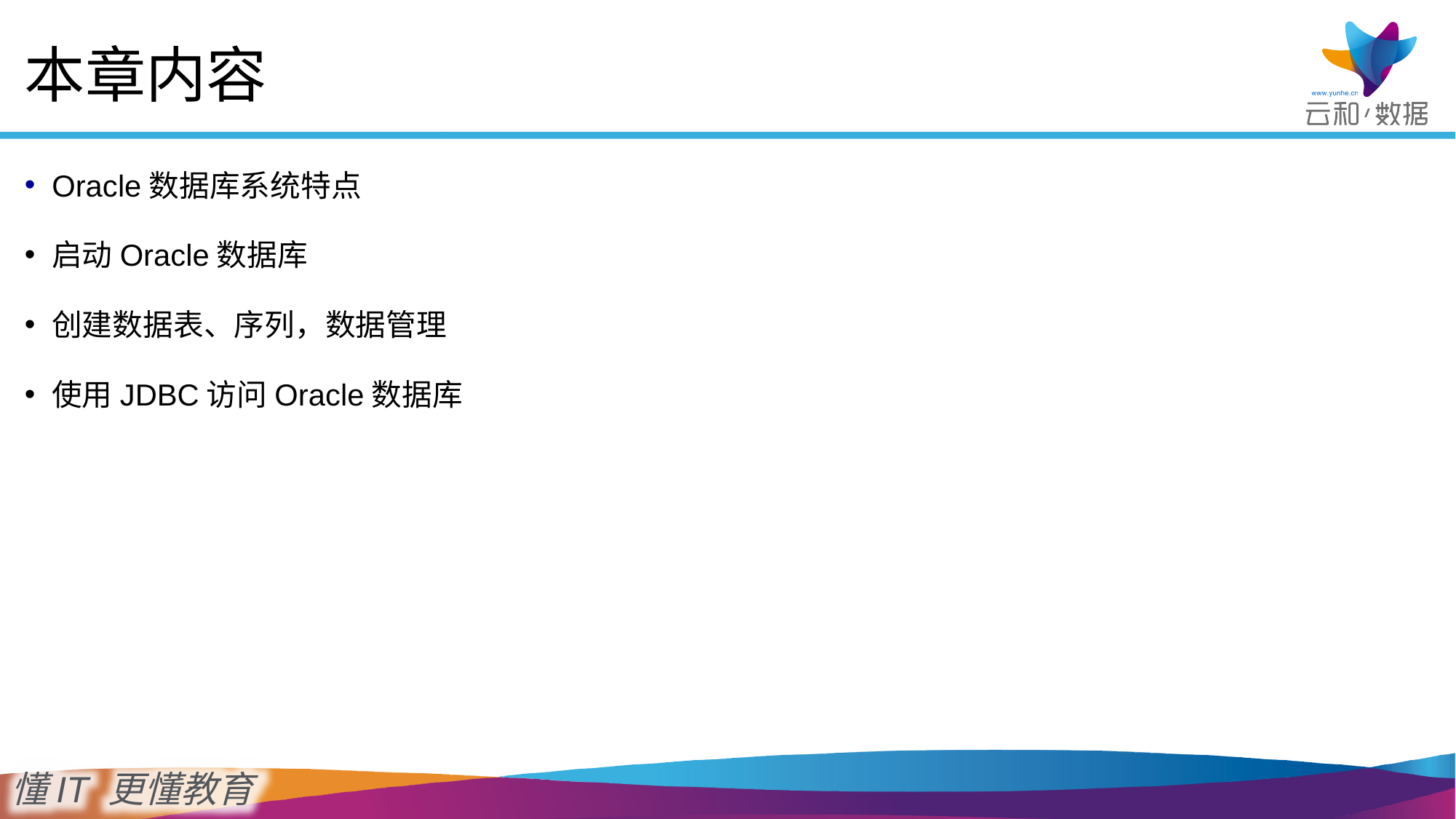

本章内容
Oracle数据库系统特点
启动Oracle数据库
创建数据表、序列，数据管理
使用JDBC访问Oracle数据库
2